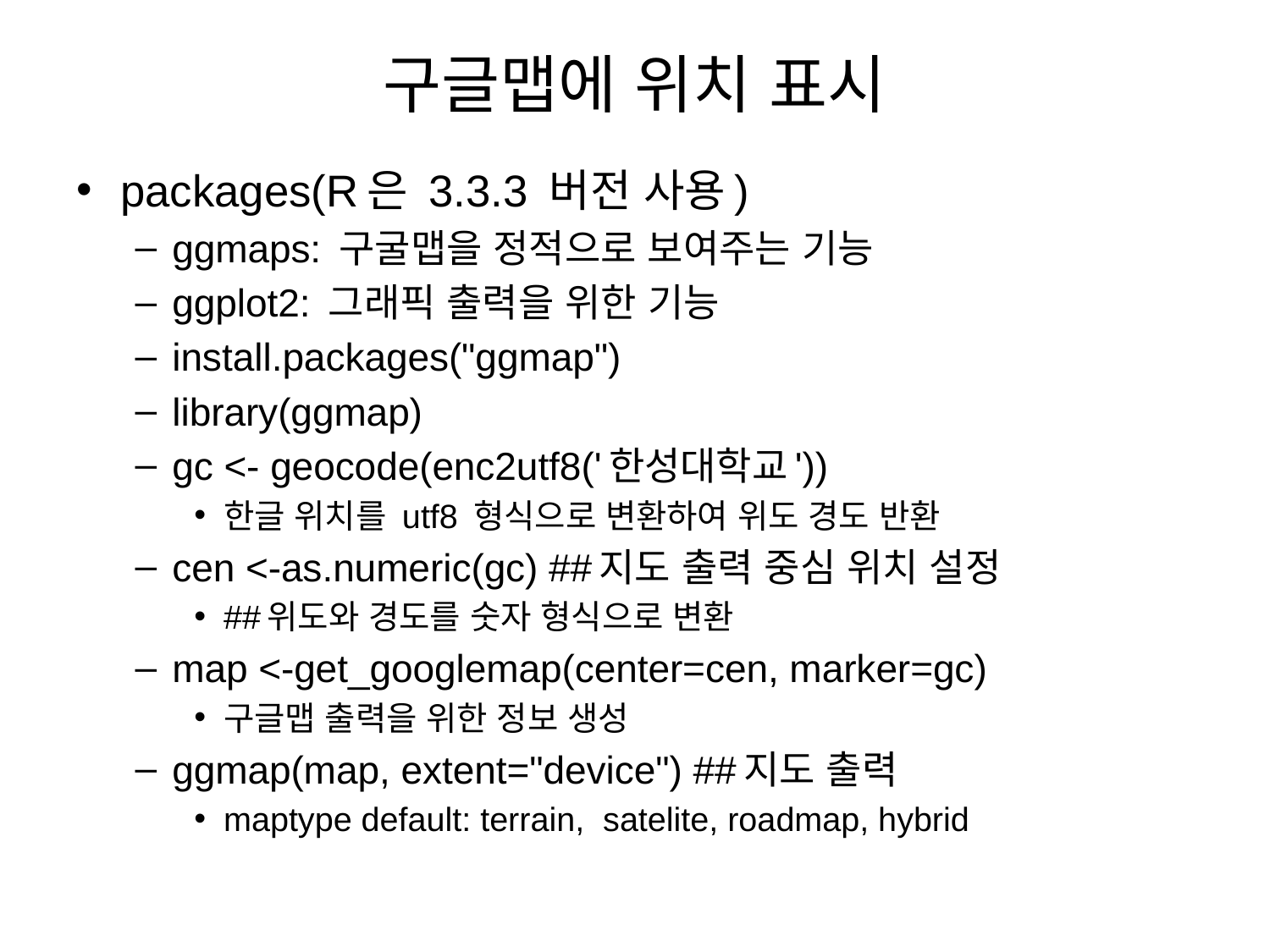

# 구글맵에 위치 표시
packages(R은 3.3.3 버전 사용)
ggmaps: 구굴맵을 정적으로 보여주는 기능
ggplot2: 그래픽 출력을 위한 기능
install.packages("ggmap")
library(ggmap)
gc <- geocode(enc2utf8('한성대학교'))
한글 위치를 utf8 형식으로 변환하여 위도 경도 반환
cen <-as.numeric(gc) ##지도 출력 중심 위치 설정
##위도와 경도를 숫자 형식으로 변환
map <-get_googlemap(center=cen, marker=gc)
구글맵 출력을 위한 정보 생성
ggmap(map, extent="device") ##지도 출력
maptype default: terrain,  satelite, roadmap, hybrid